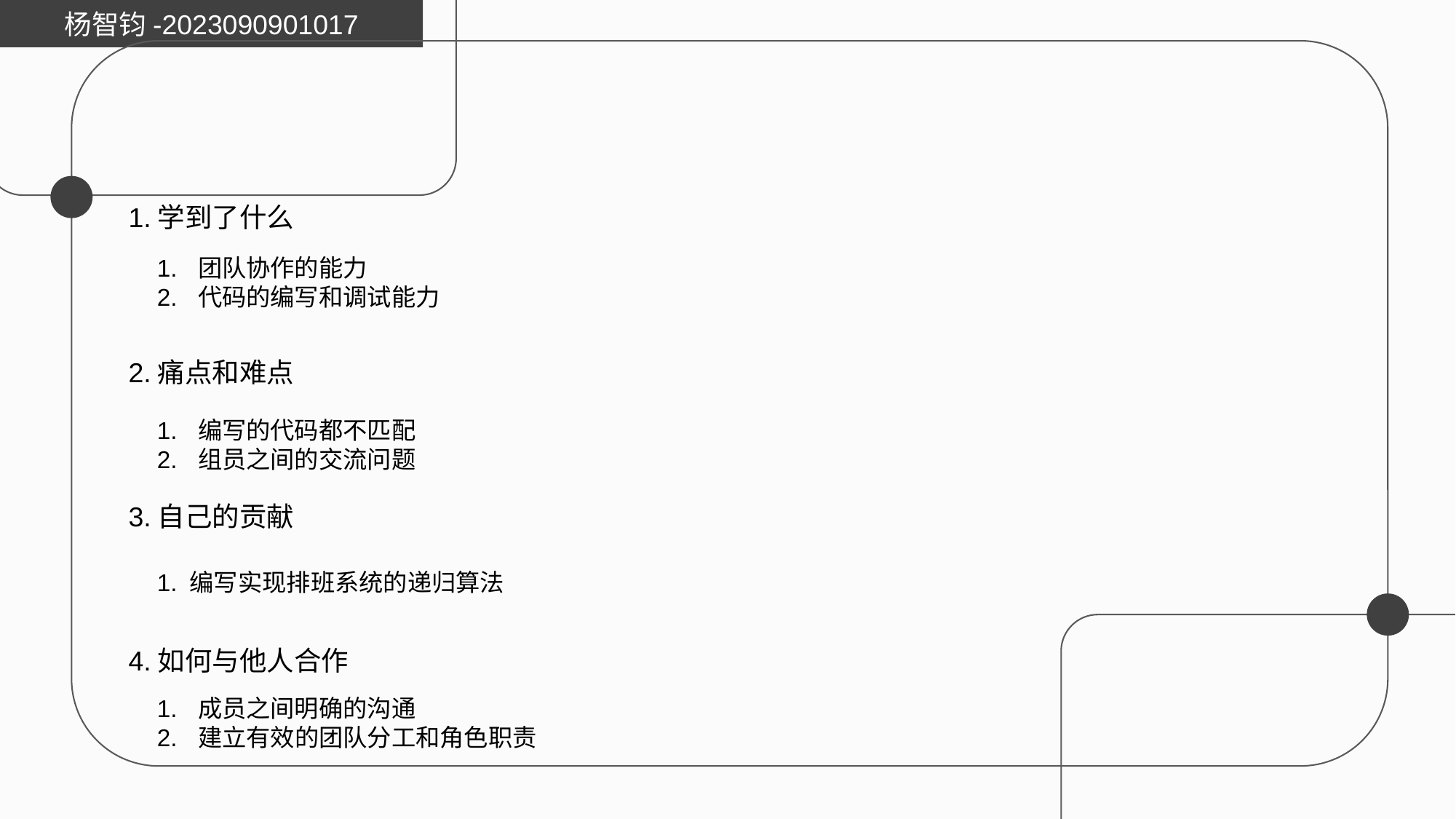

杨智钧-2023090901017

1.学到了什么
团队协作的能力
代码的编写和调试能力
2.痛点和难点
编写的代码都不匹配
组员之间的交流问题
3.自己的贡献
1. 编写实现排班系统的递归算法

4.如何与他人合作
成员之间明确的沟通
建立有效的团队分工和角色职责